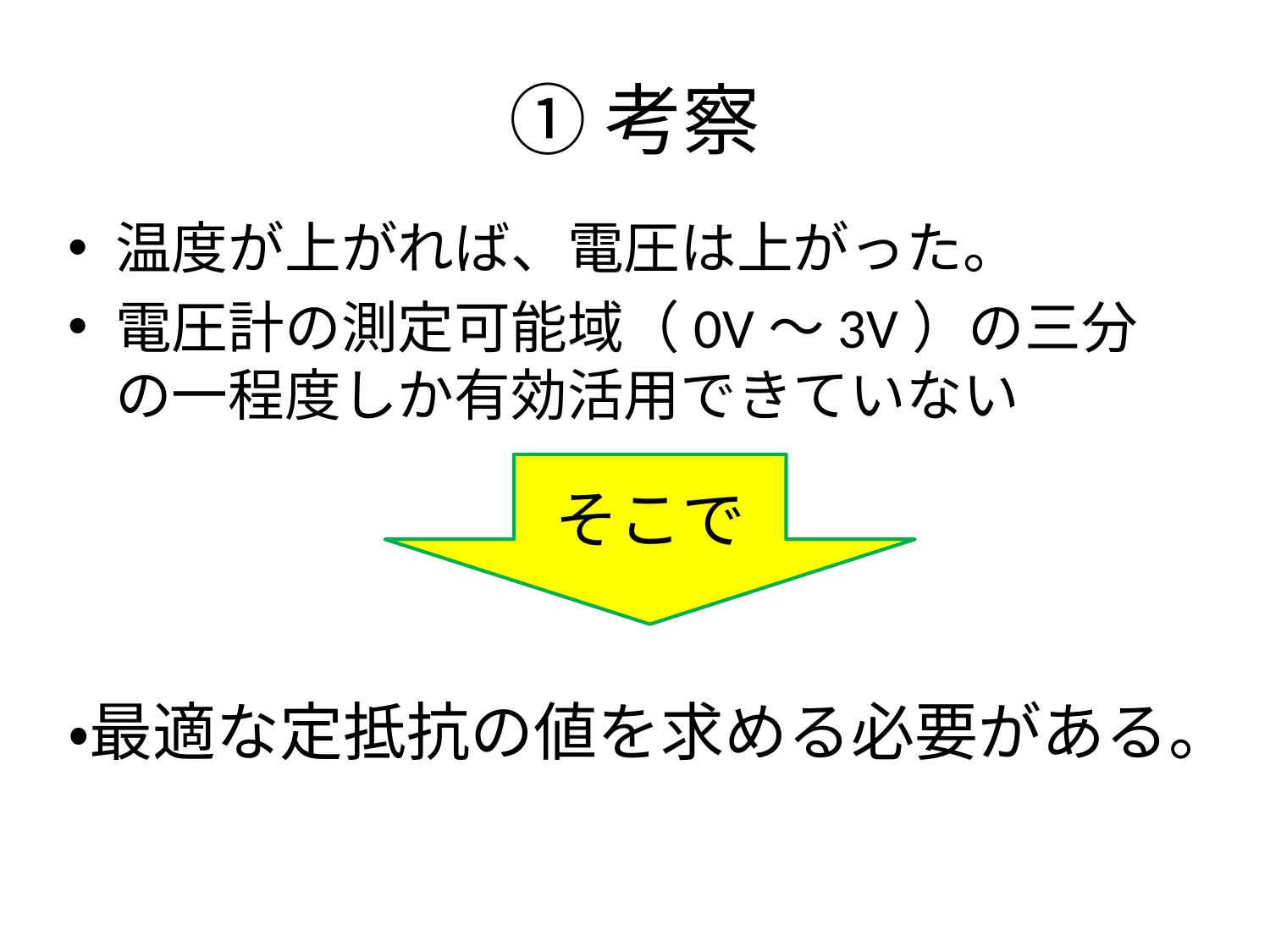

# ①考察
温度が上がれば、電圧は上がった。
電圧計の測定可能域（0V～3V）の三分の一程度しか有効活用できていない
そこで
・最適な定抵抗の値を求める必要がある。